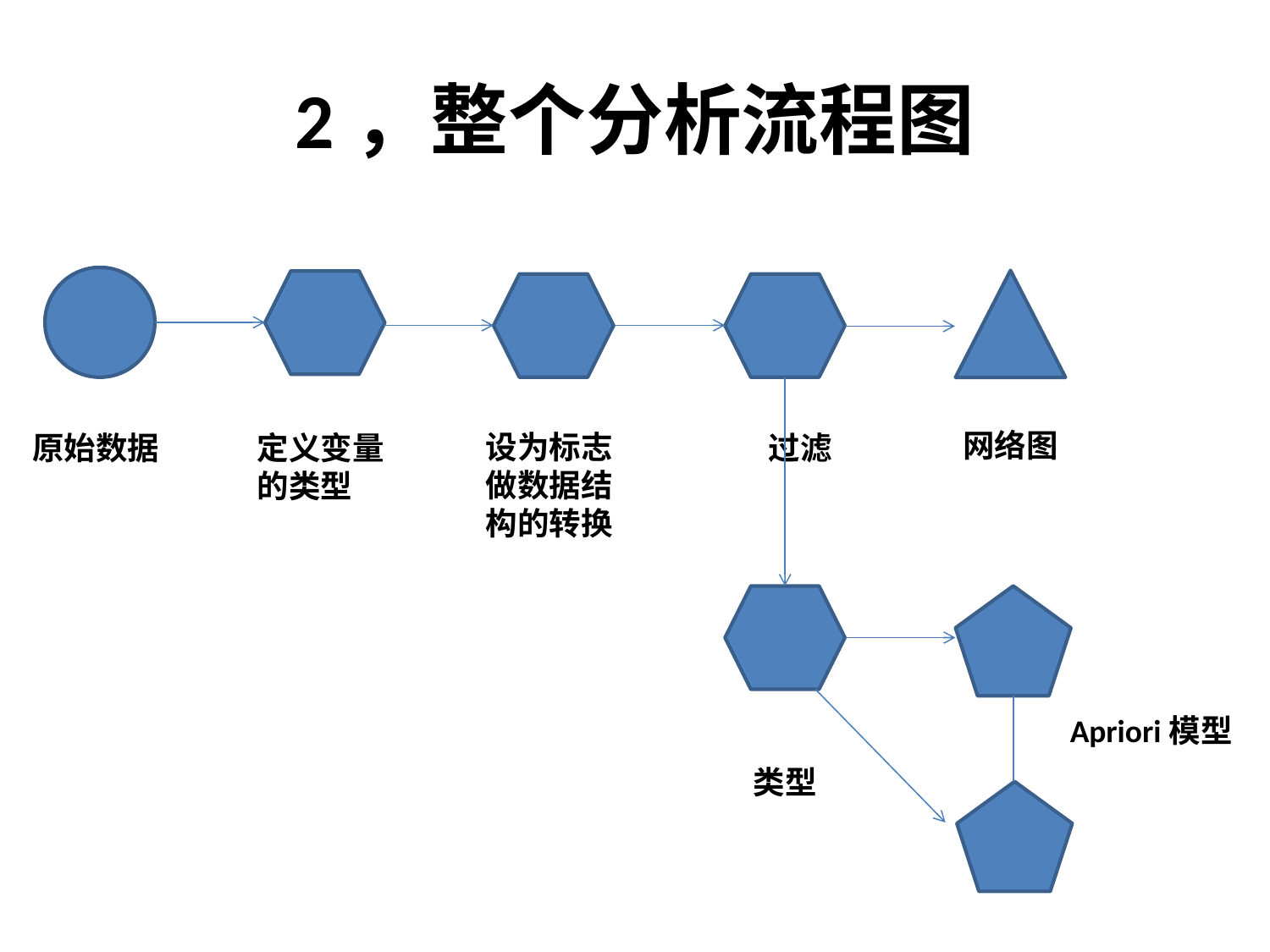

# 2，整个分析流程图

网络图
设为标志
做数据结构的转换
原始数据
定义变量的类型
过滤

Apriori模型
类型